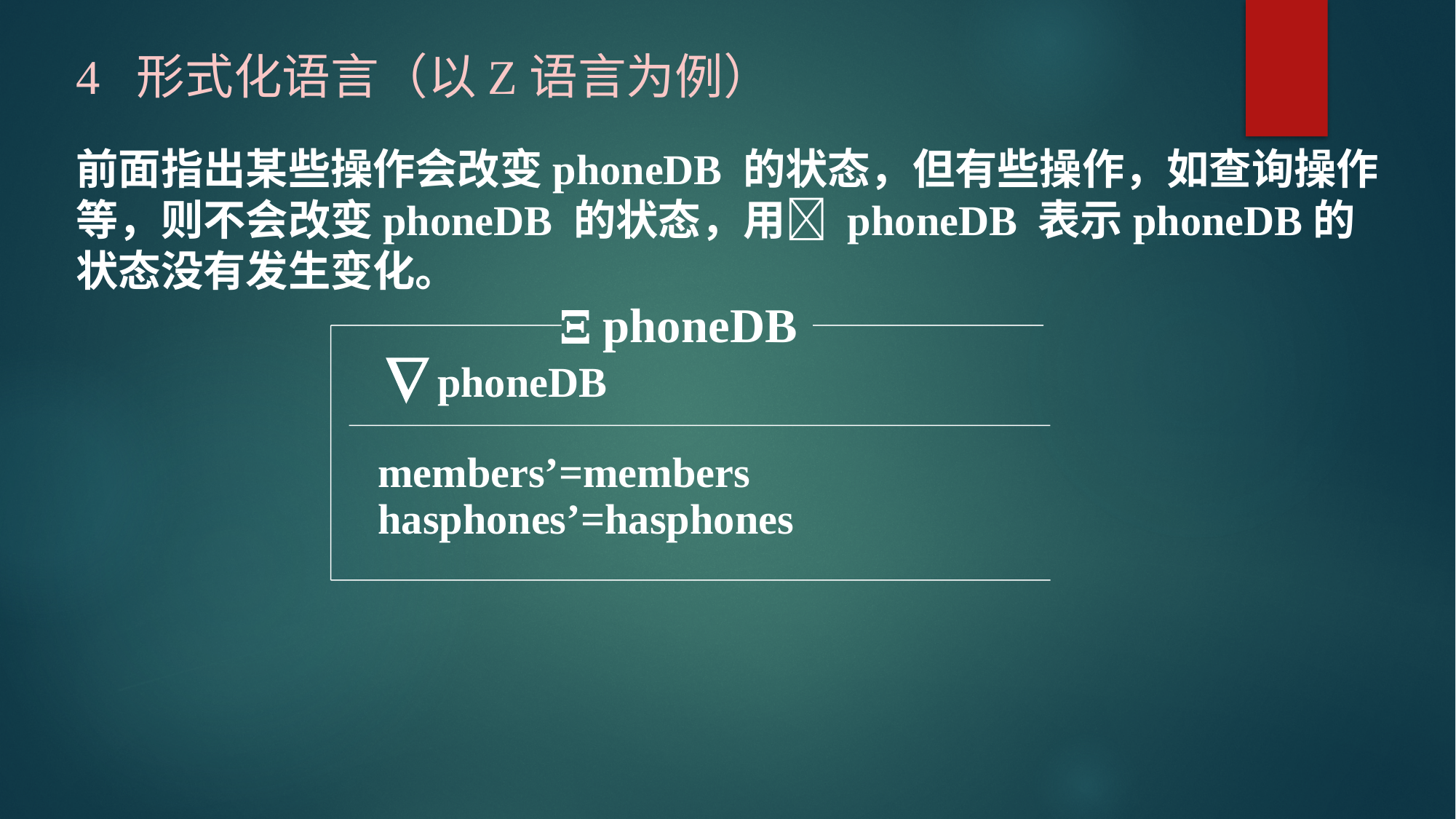

4  形式化语言（以Z语言为例）
前面指出某些操作会改变phoneDB 的状态，但有些操作，如查询操作等，则不会改变phoneDB 的状态，用Ξ phoneDB 表示phoneDB的状态没有发生变化。
Ξ phoneDB

∇ phoneDB

members’=members
hasphones’=hasphones